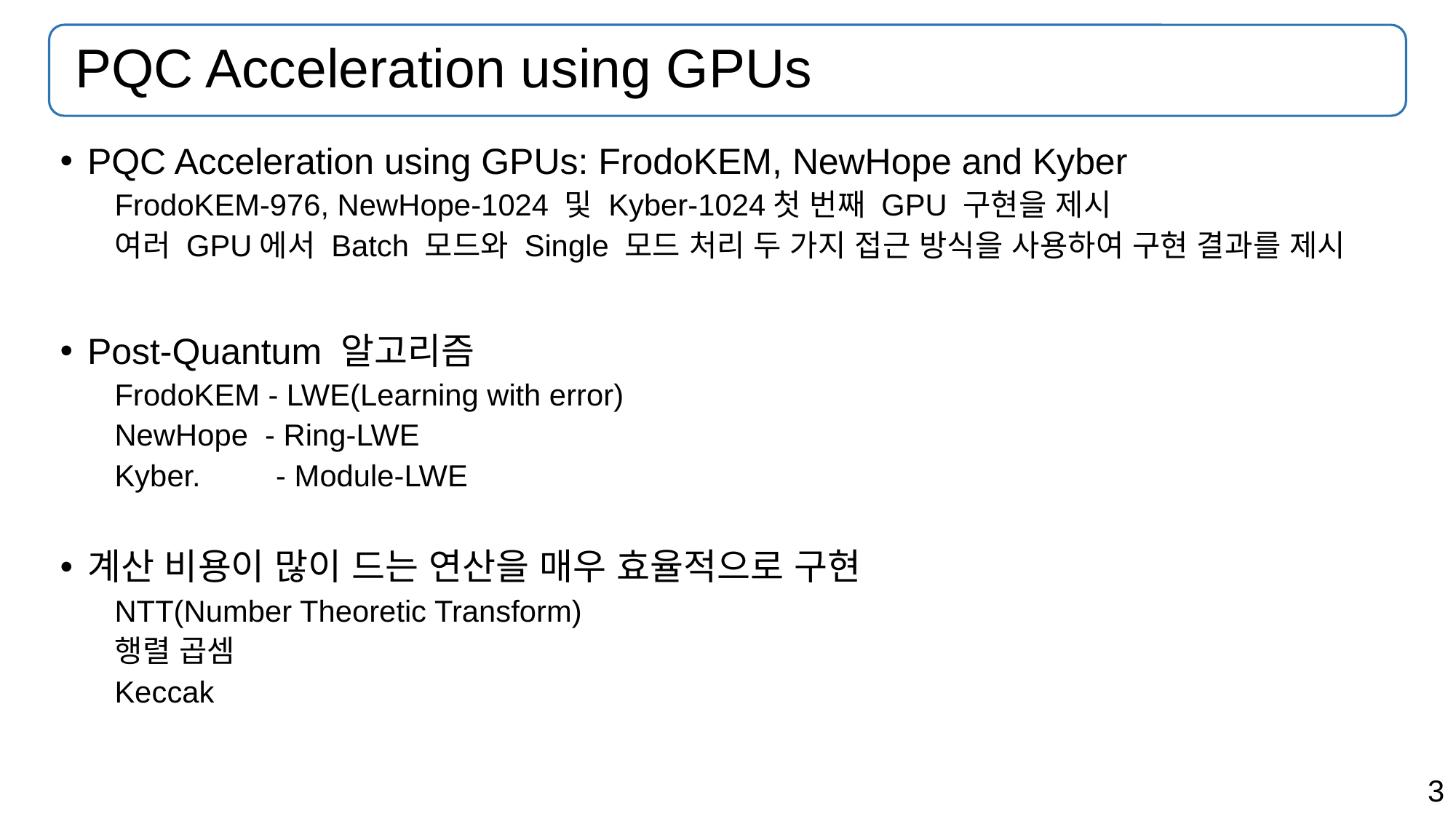

# PQC Acceleration using GPUs
PQC Acceleration using GPUs: FrodoKEM, NewHope and Kyber
FrodoKEM-976, NewHope-1024 및 Kyber-1024첫 번째 GPU 구현을 제시
여러 GPU에서 Batch 모드와 Single 모드 처리 두 가지 접근 방식을 사용하여 구현 결과를 제시

Post-Quantum 알고리즘
FrodoKEM - LWE(Learning with error)
NewHope  - Ring-LWE
Kyber.         - Module-LWE

계산 비용이 많이 드는 연산을 매우 효율적으로 구현
NTT(Number Theoretic Transform)
행렬 곱셈
Keccak